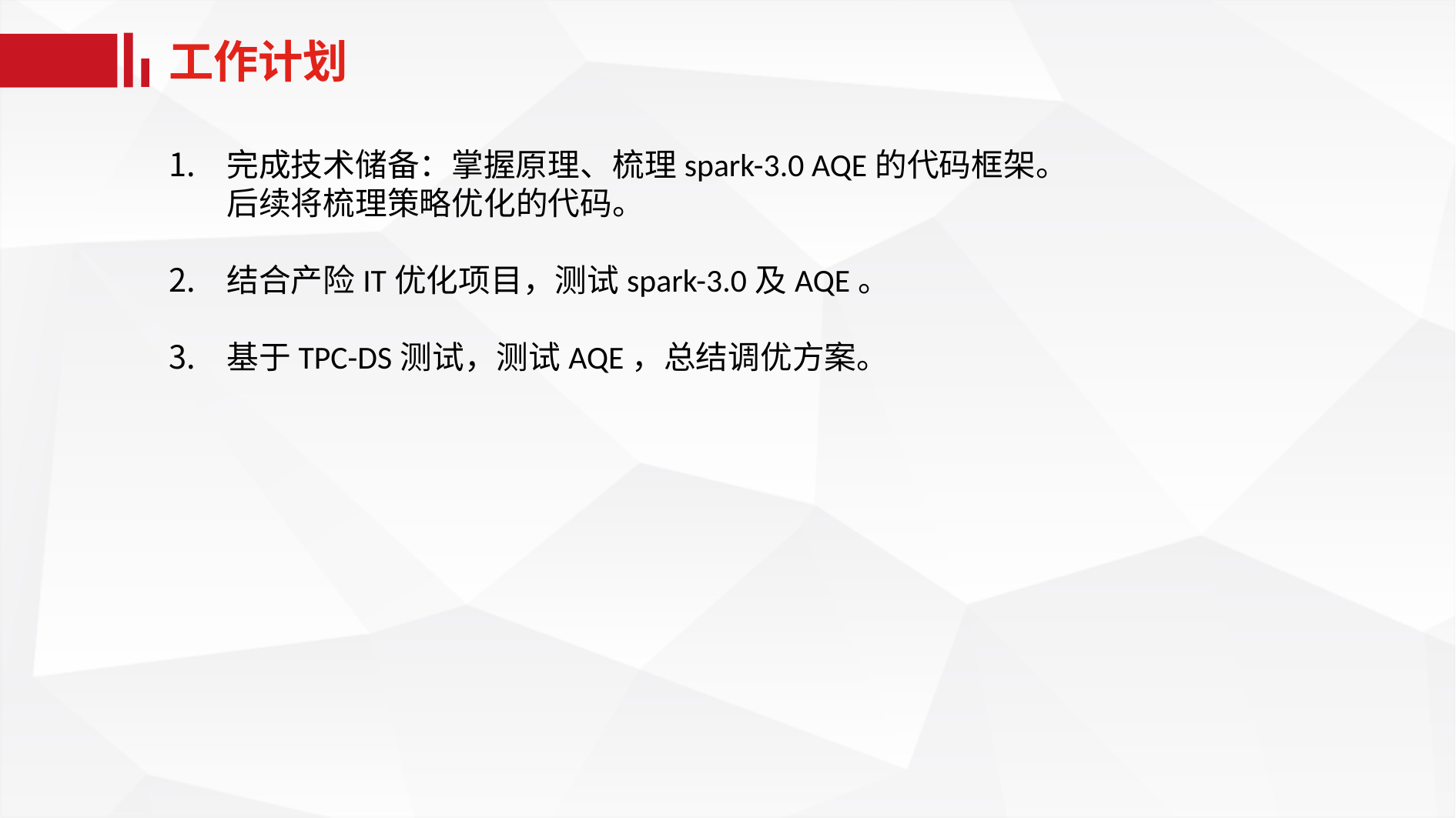

工作计划
完成技术储备：掌握原理、梳理spark-3.0 AQE的代码框架。
后续将梳理策略优化的代码。
结合产险IT优化项目，测试spark-3.0及AQE。
基于TPC-DS测试，测试AQE，总结调优方案。
16